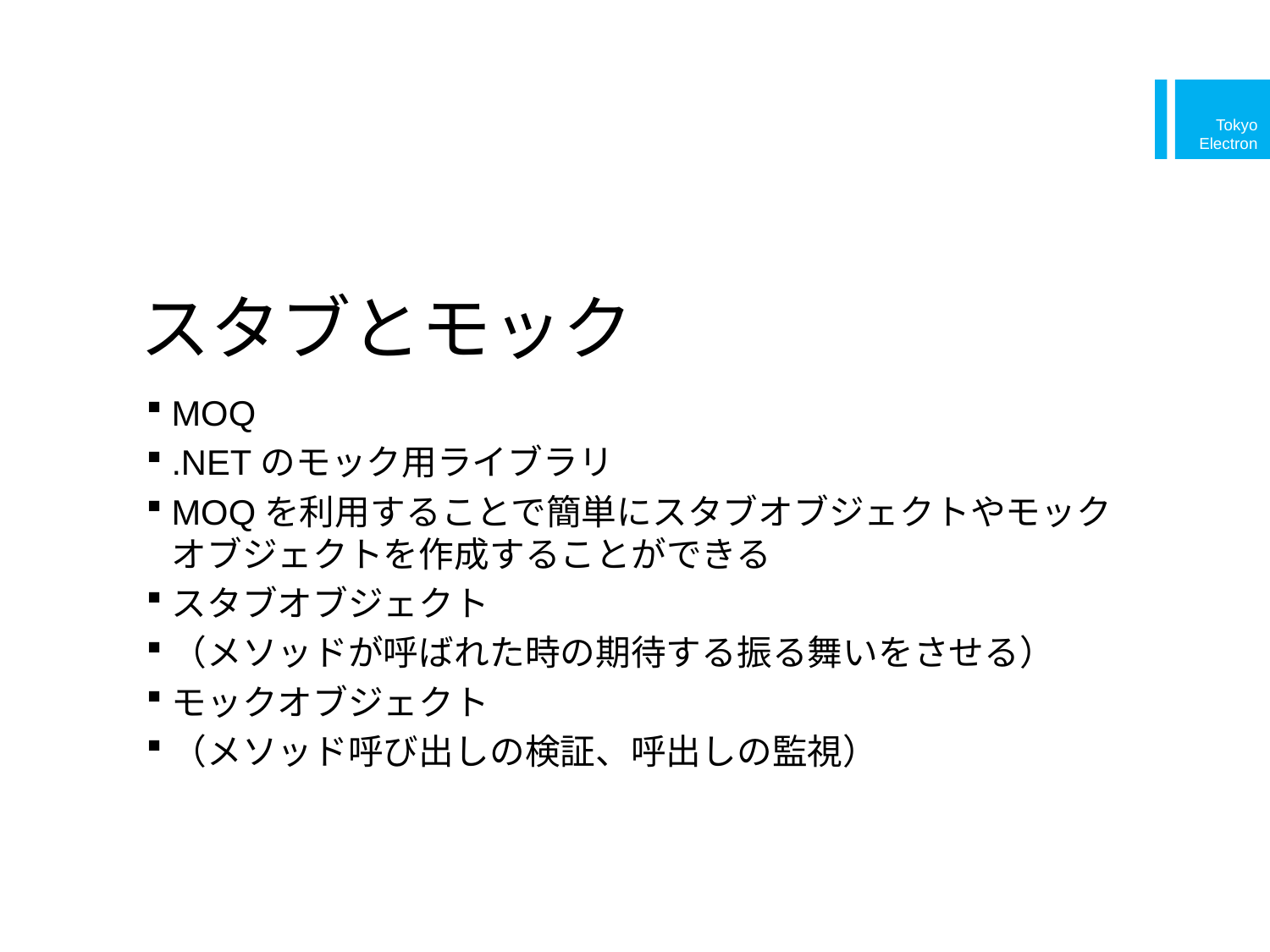

# スタブとモック
MOQ
.NETのモック用ライブラリ
MOQを利用することで簡単にスタブオブジェクトやモックオブジェクトを作成することができる
スタブオブジェクト
（メソッドが呼ばれた時の期待する振る舞いをさせる）
モックオブジェクト
（メソッド呼び出しの検証、呼出しの監視）